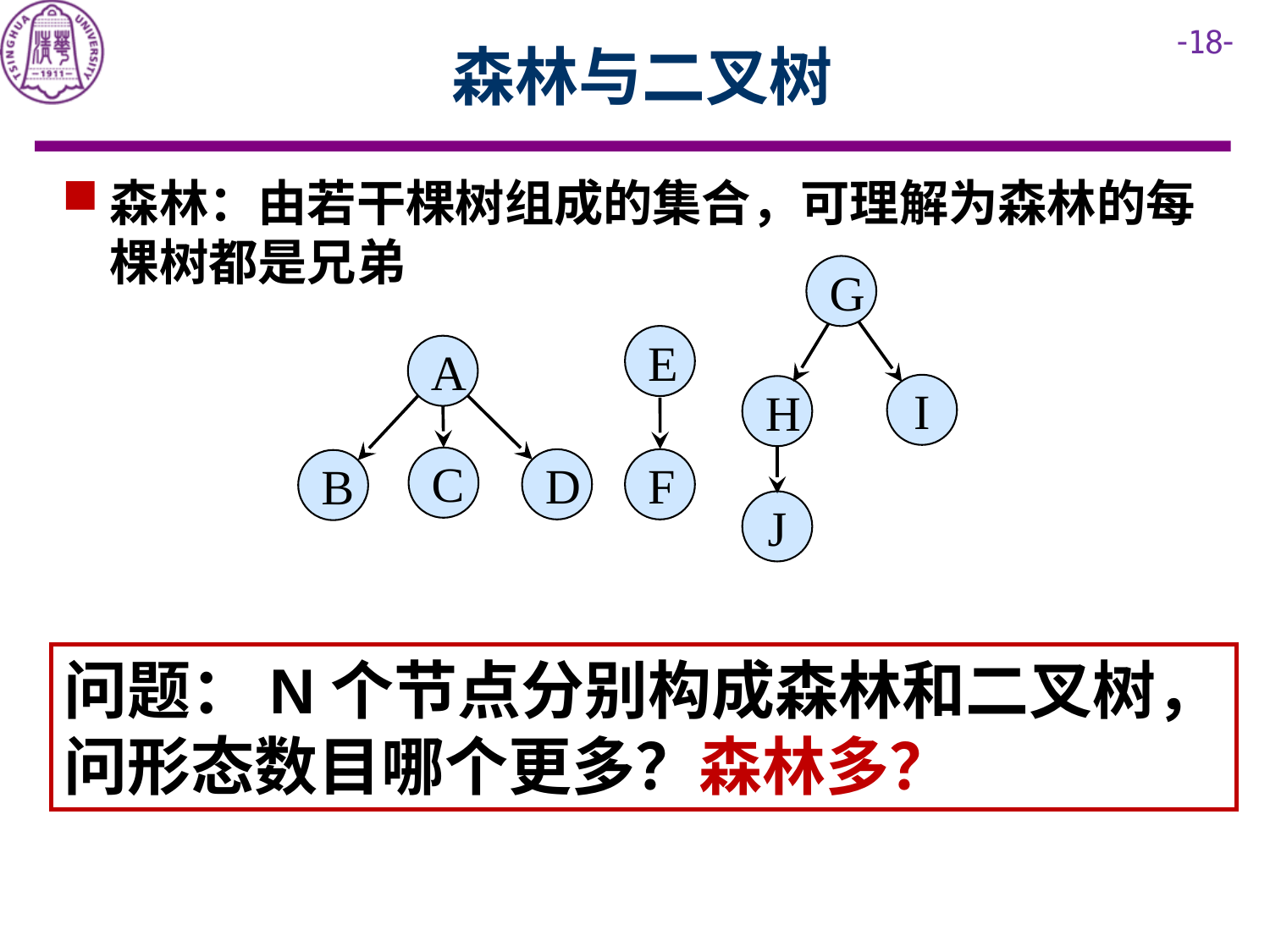

# 森林与二叉树
森林：由若干棵树组成的集合，可理解为森林的每棵树都是兄弟
G
E
A
I
H
C
F
D
B
J
问题：N个节点分别构成森林和二叉树，问形态数目哪个更多？森林多？